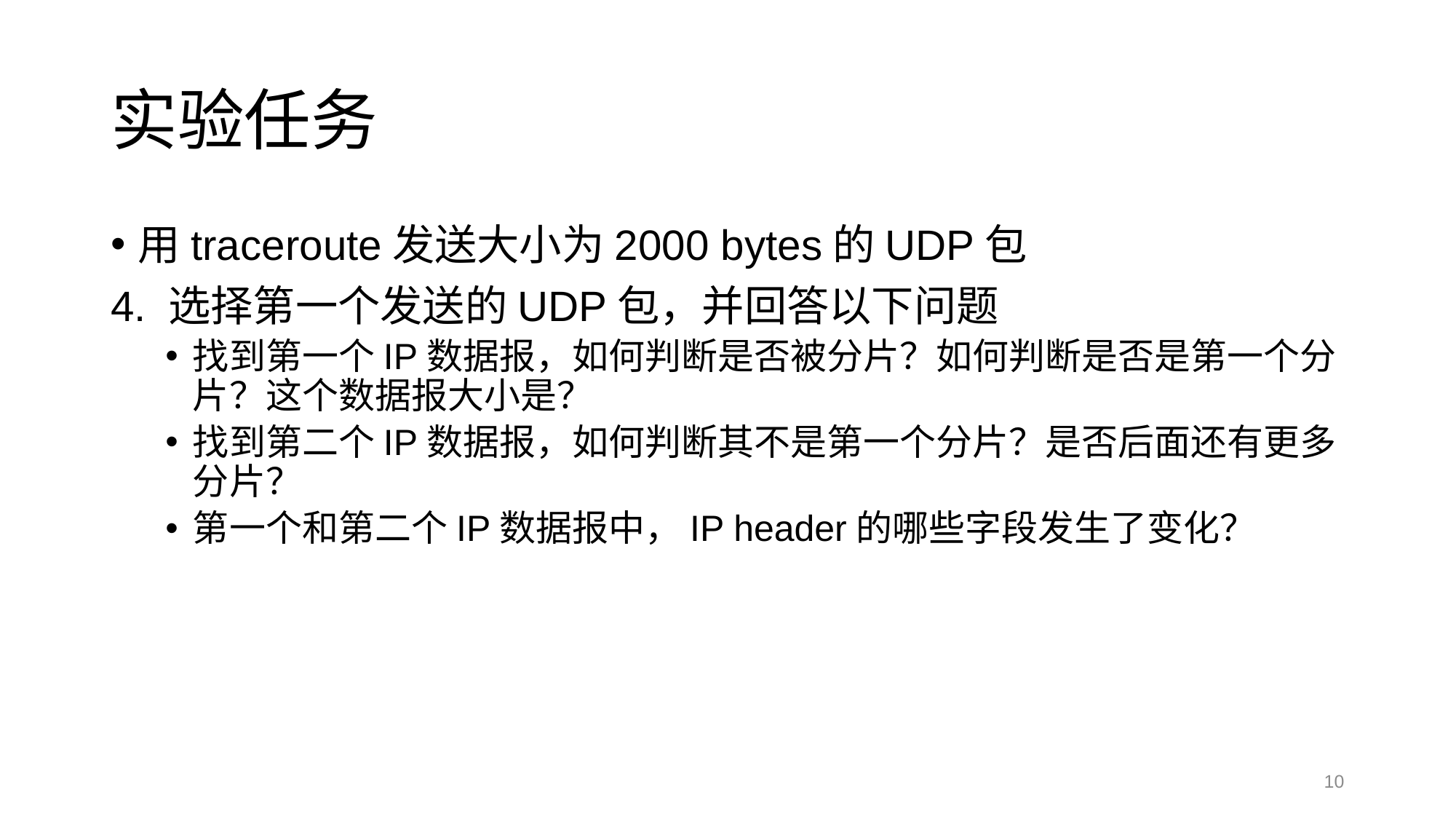

# 实验任务
用traceroute发送大小为2000 bytes的UDP包
4. 选择第一个发送的UDP包，并回答以下问题
找到第一个IP数据报，如何判断是否被分片？如何判断是否是第一个分片？这个数据报大小是？
找到第二个IP数据报，如何判断其不是第一个分片？是否后面还有更多分片？
第一个和第二个IP数据报中，IP header的哪些字段发生了变化？

10